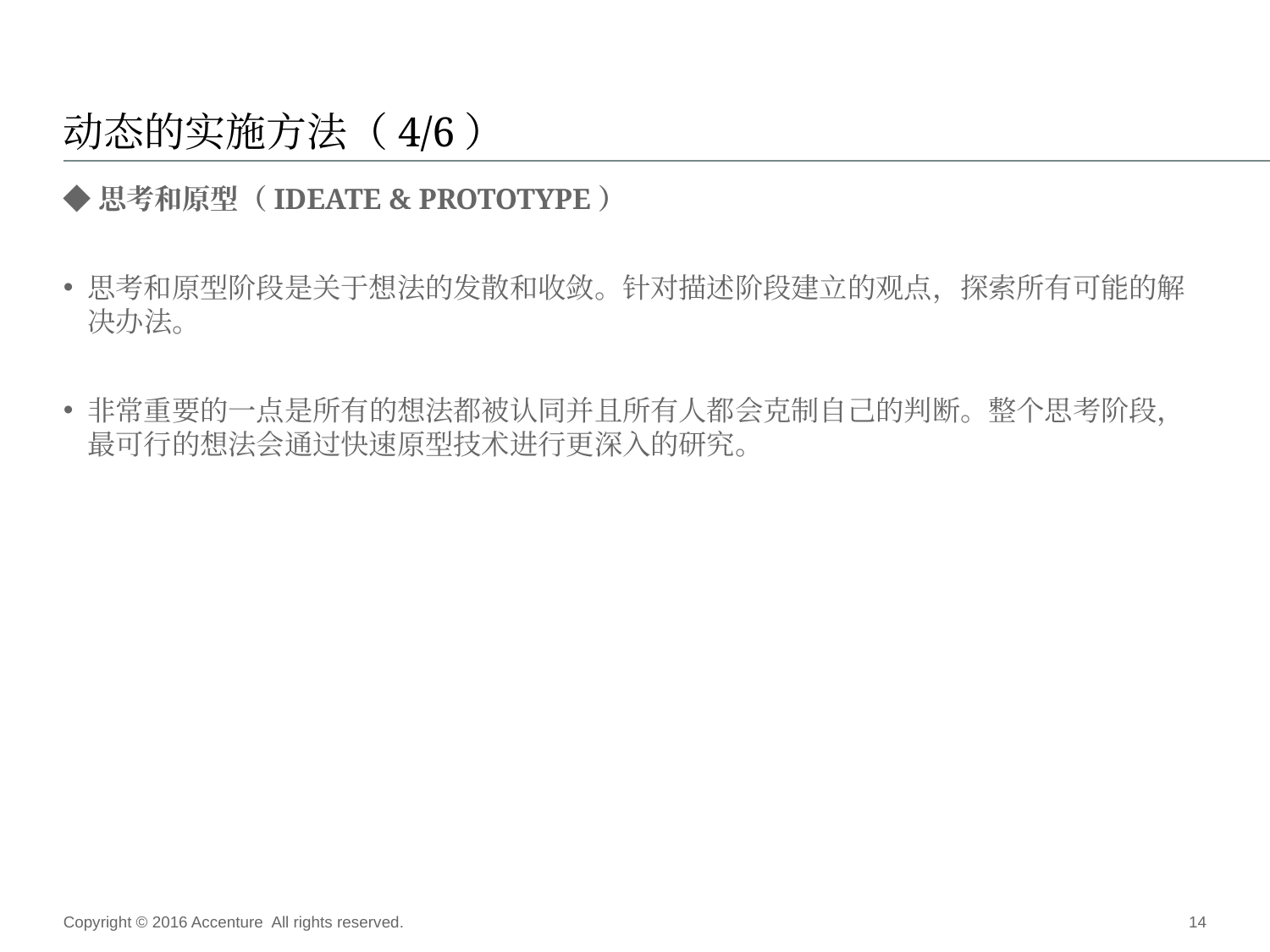

# 动态的实施方法（4/6）
◆思考和原型（IDEATE & PROTOTYPE）

思考和原型阶段是关于想法的发散和收敛。针对描述阶段建立的观点，探索所有可能的解决办法。

非常重要的一点是所有的想法都被认同并且所有人都会克制自己的判断。整个思考阶段，最可行的想法会通过快速原型技术进行更深入的研究。
Copyright © 2016 Accenture  All rights reserved.
14